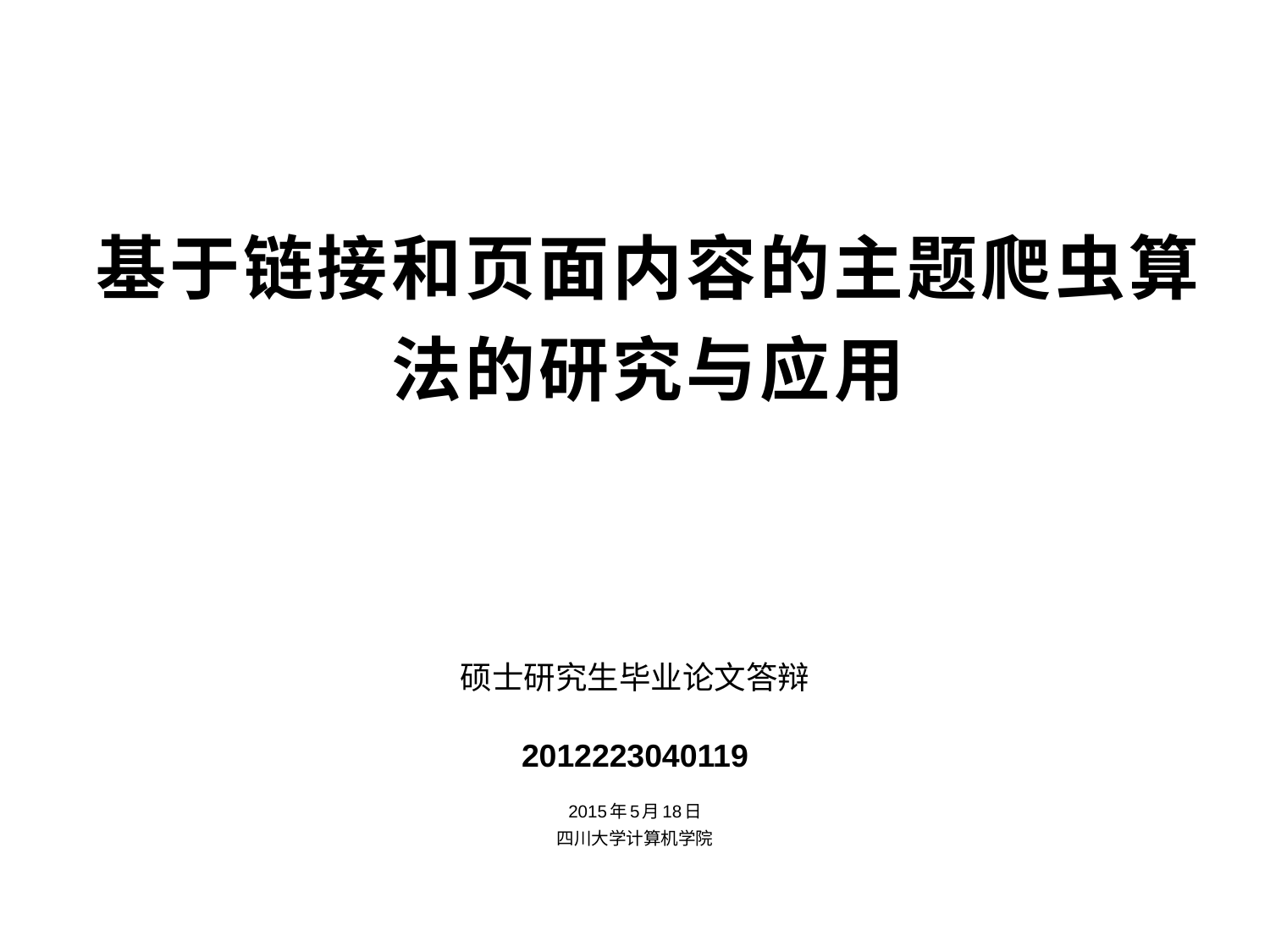

# 基于链接和页面内容的主题爬虫算法的研究与应用
硕士研究生毕业论文答辩

2012223040119

2015年5月18日
四川大学计算机学院